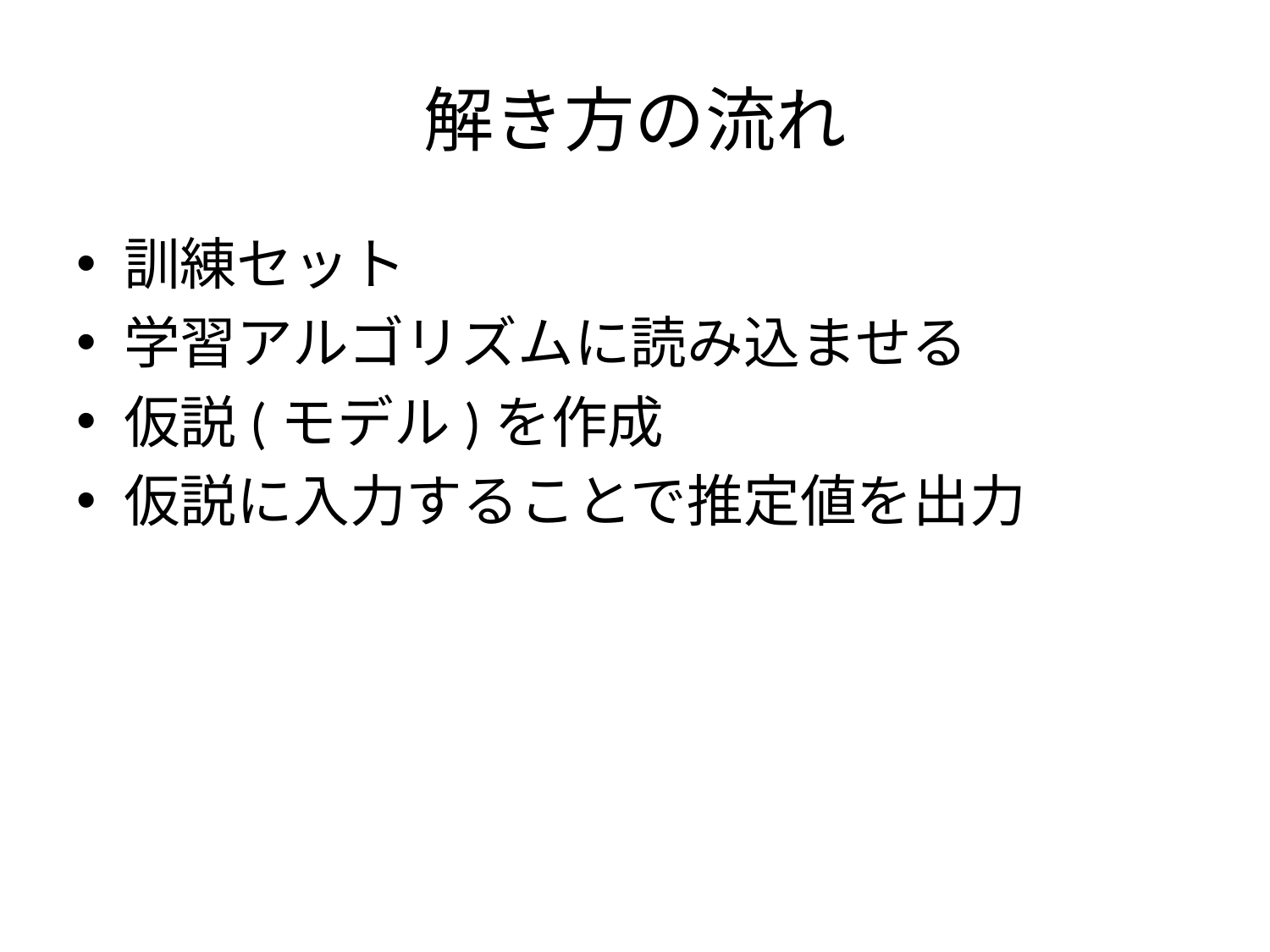

# 解き方の流れ
訓練セット
学習アルゴリズムに読み込ませる
仮説(モデル)を作成
仮説に入力することで推定値を出力